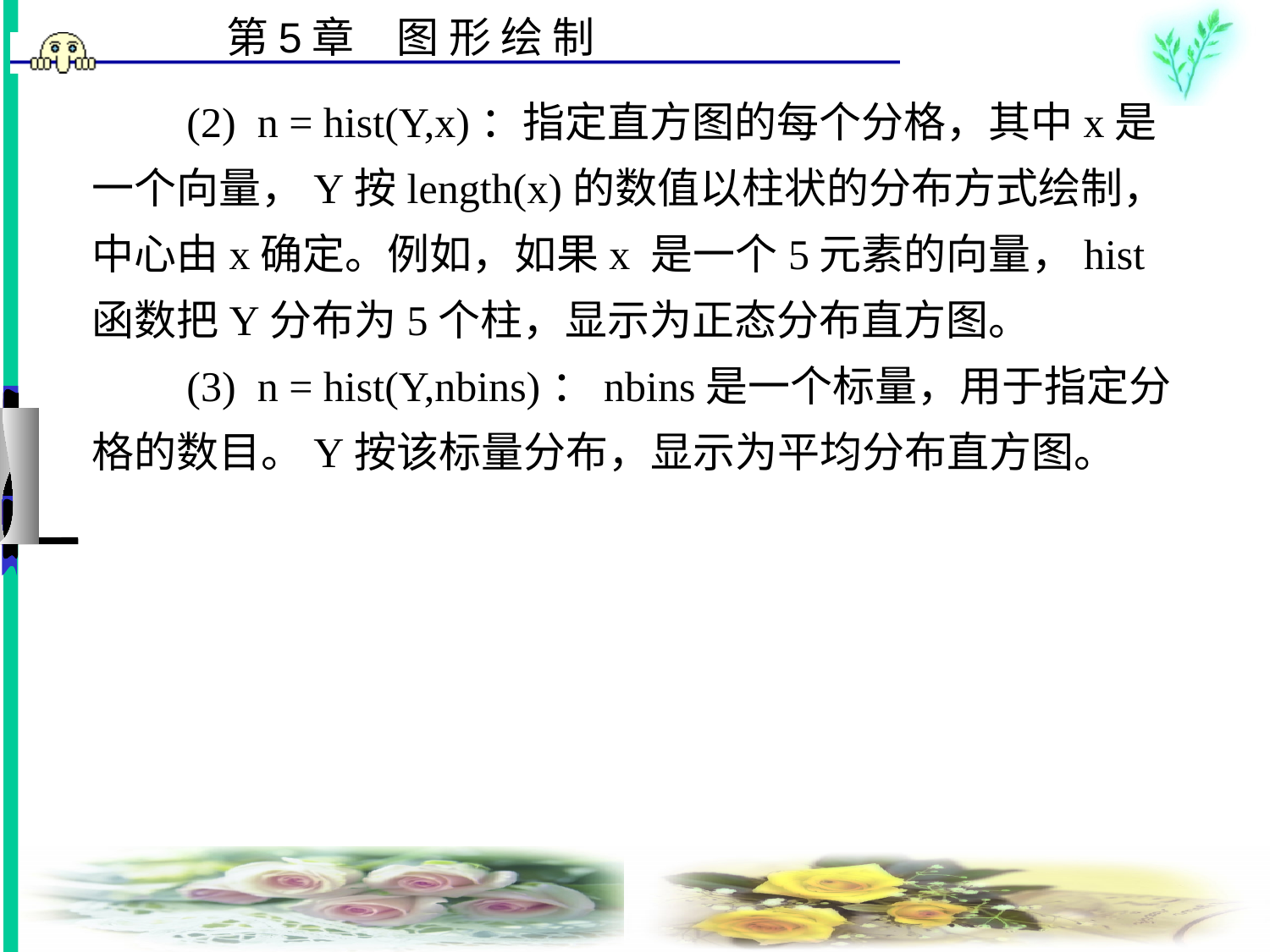

# (2)  n = hist(Y,x)：指定直方图的每个分格，其中x是一个向量，Y按length(x)的数值以柱状的分布方式绘制，中心由x确定。例如，如果x 是一个5元素的向量，hist 函数把Y分布为5个柱，显示为正态分布直方图。 　　(3)  n = hist(Y,nbins)：nbins是一个标量，用于指定分格的数目。Y按该标量分布，显示为平均分布直方图。